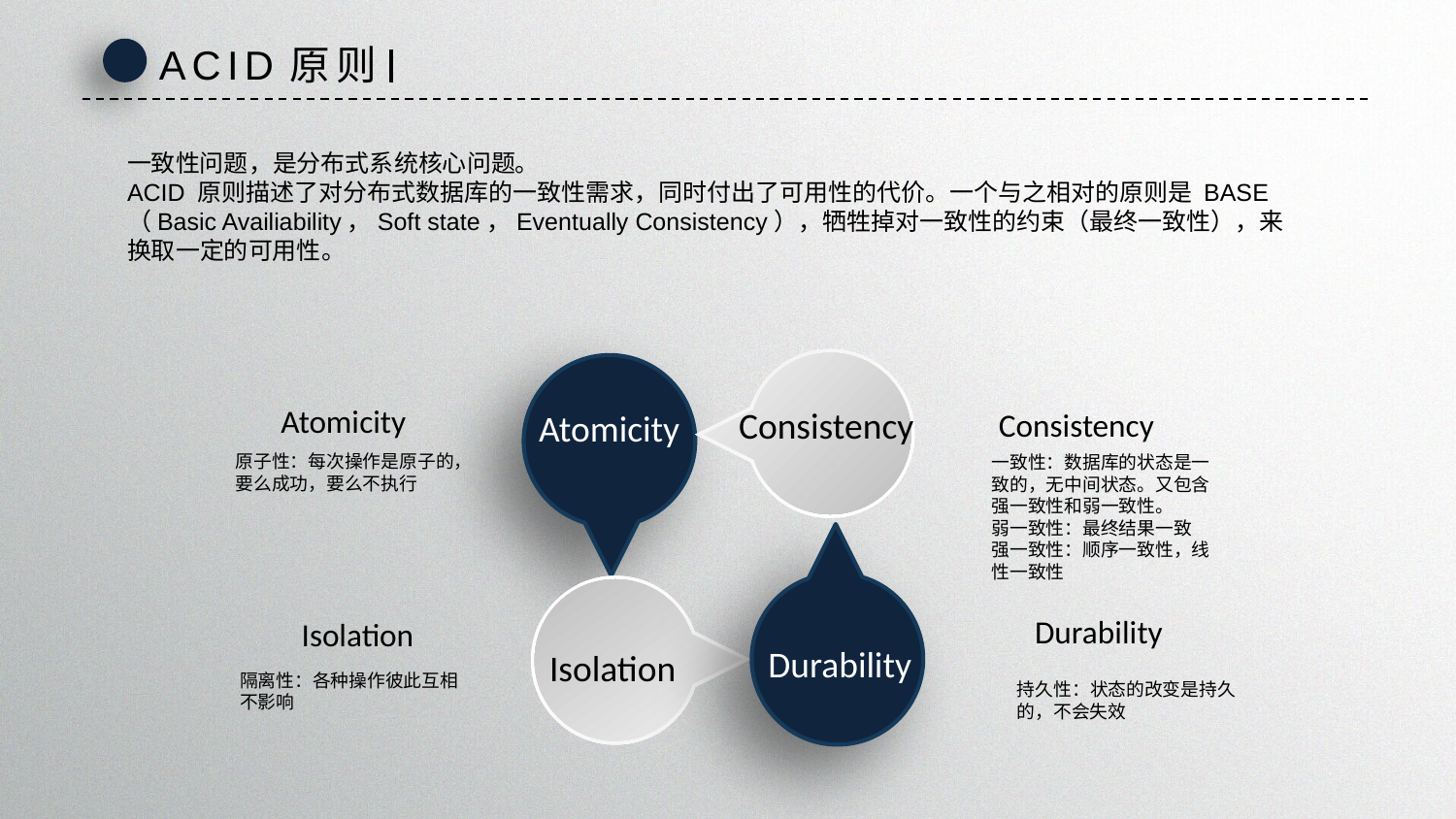

ACID原则

一致性问题，是分布式系统核心问题。
ACID 原则描述了对分布式数据库的一致性需求，同时付出了可用性的代价。一个与之相对的原则是 BASE（Basic Availiability，Soft state，Eventually Consistency），牺牲掉对一致性的约束（最终一致性），来换取一定的可用性。

Atomicity
Consistency
Consistency
Atomicity
原子性：每次操作是原子的，要么成功，要么不执行
一致性：数据库的状态是一致的，无中间状态。又包含强一致性和弱一致性。
弱一致性：最终结果一致
强一致性：顺序一致性，线性一致性

Durability
Isolation
Durability
Isolation
隔离性：各种操作彼此互相不影响
持久性：状态的改变是持久的，不会失效